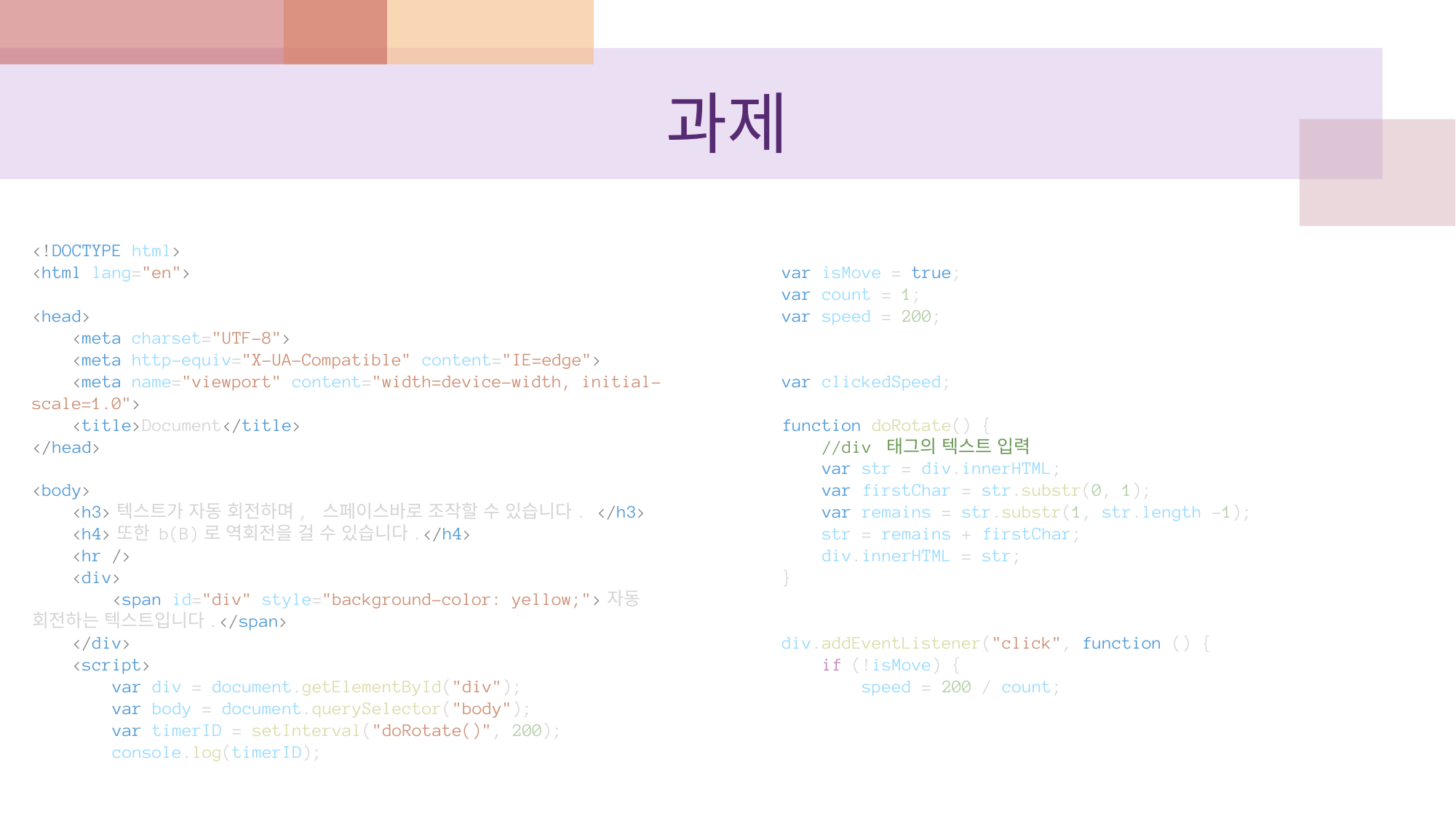

# 과제
<!DOCTYPE html>
<html lang="en">
<head>
    <meta charset="UTF-8">
    <meta http-equiv="X-UA-Compatible" content="IE=edge">
    <meta name="viewport" content="width=device-width, initial-scale=1.0">
    <title>Document</title>
</head>
<body>
    <h3>텍스트가 자동 회전하며, 스페이스바로 조작할 수 있습니다. </h3>
    <h4>또한 b(B)로 역회전을 걸 수 있습니다.</h4>
    <hr />
    <div>
        <span id="div" style="background-color: yellow;">자동 회전하는 텍스트입니다.</span>
    </div>
    <script>
        var div = document.getElementById("div");
        var body = document.querySelector("body");
        var timerID = setInterval("doRotate()", 200);
        console.log(timerID);
        var isMove = true;
        var count = 1;
        var speed = 200;
        var clickedSpeed;
        function doRotate() {
            //div 태그의 텍스트 입력
            var str = div.innerHTML;
            var firstChar = str.substr(0, 1);
            var remains = str.substr(1, str.length -1);
            str = remains + firstChar;
            div.innerHTML = str;
        }
        div.addEventListener("click", function () {
            if (!isMove) {
                speed = 200 / count;